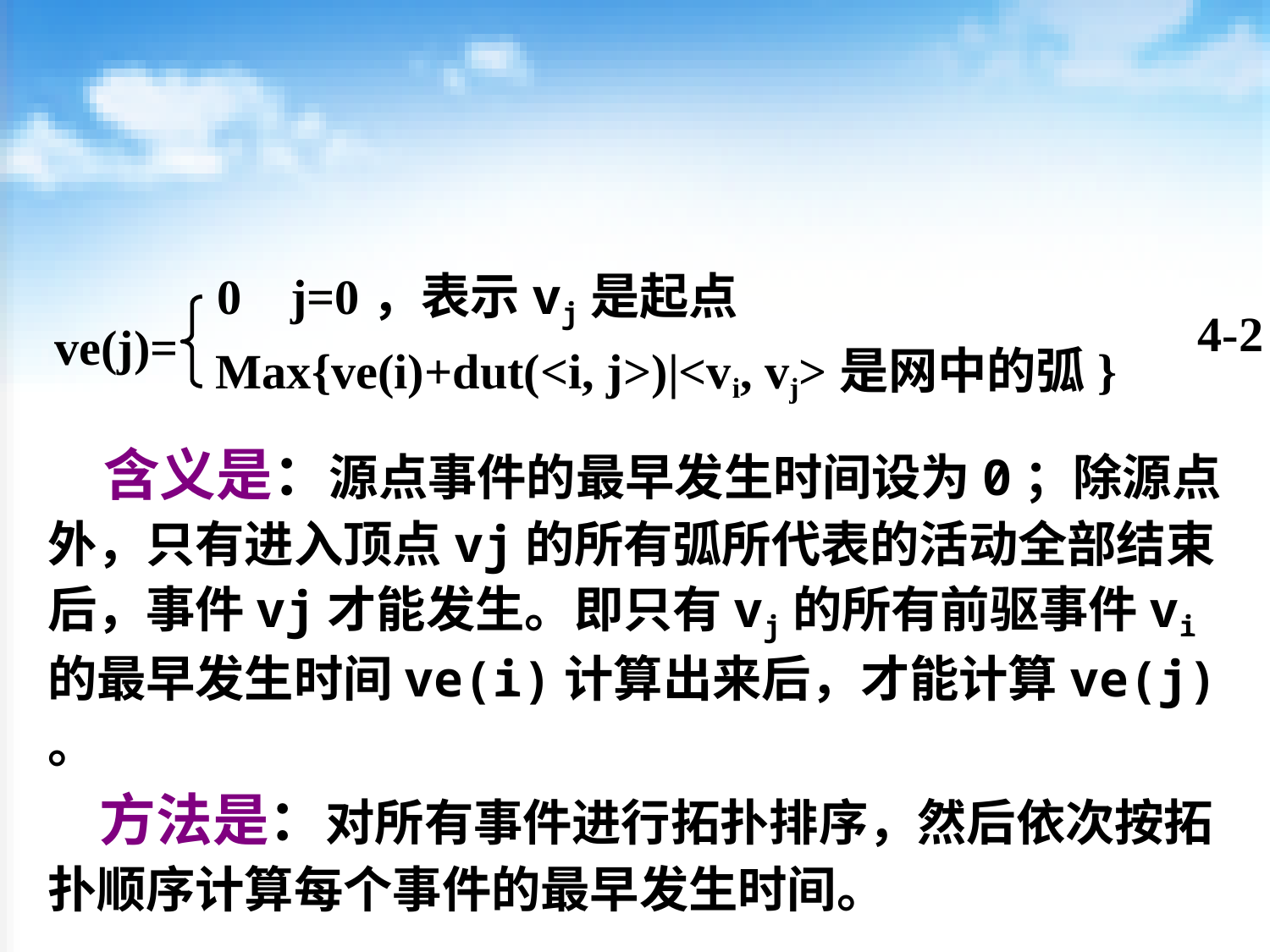

0    j=0，表示vj是起点

ve(j)=
Max{ve(i)+dut(<i, j>)|<vi, vj>是网中的弧}
4-2
    含义是：源点事件的最早发生时间设为0；除源点外，只有进入顶点vj的所有弧所代表的活动全部结束后，事件vj才能发生。即只有vj的所有前驱事件vi的最早发生时间ve(i)计算出来后，才能计算ve(j) 。
   方法是：对所有事件进行拓扑排序，然后依次按拓扑顺序计算每个事件的最早发生时间。